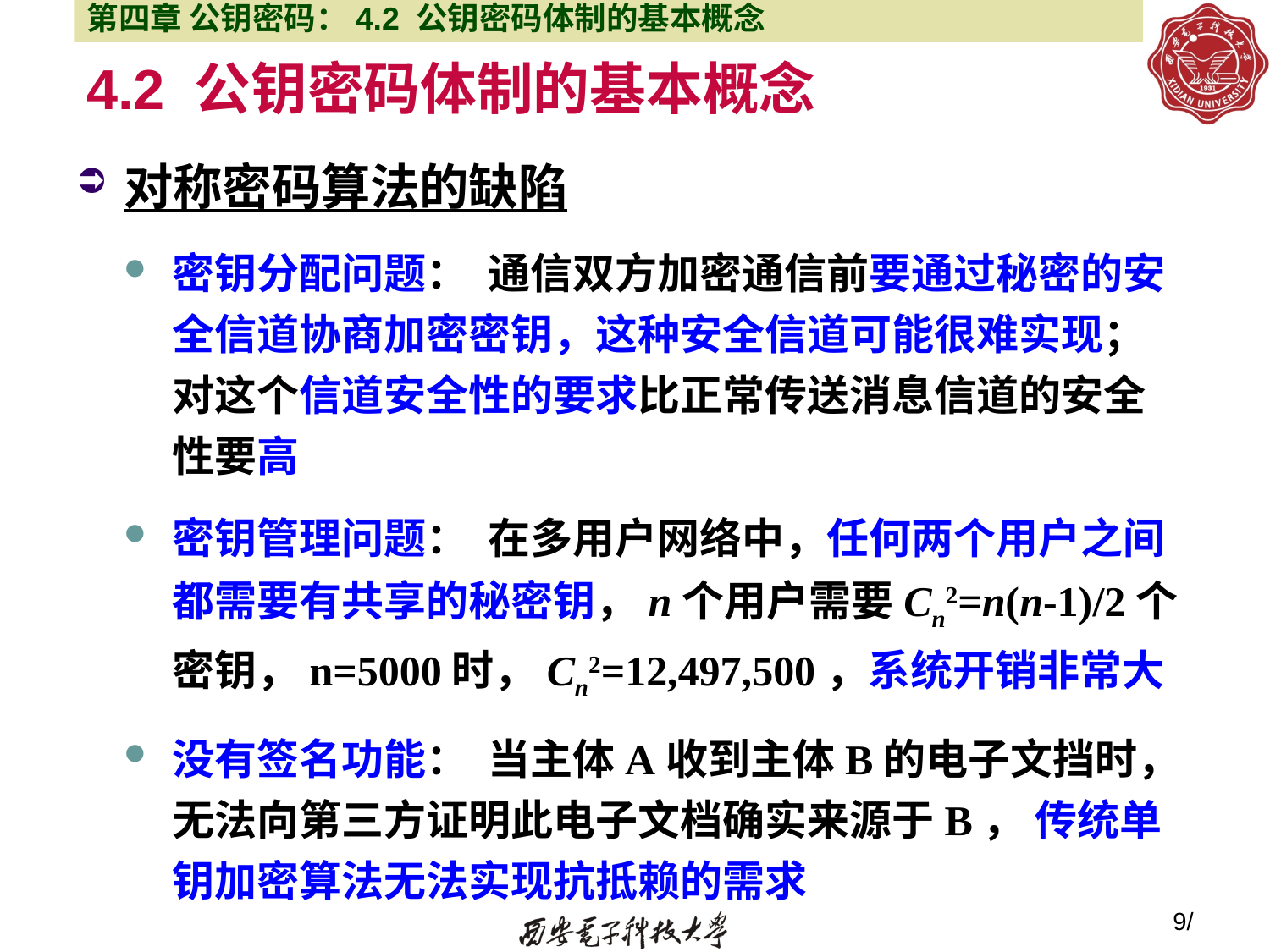

第四章 公钥密码：4.2 公钥密码体制的基本概念
# 4.2 公钥密码体制的基本概念
对称密码算法的缺陷
密钥分配问题：  通信双方加密通信前要通过秘密的安全信道协商加密密钥，这种安全信道可能很难实现；对这个信道安全性的要求比正常传送消息信道的安全性要高
密钥管理问题：  在多用户网络中，任何两个用户之间都需要有共享的秘密钥，n个用户需要Cn2=n(n-1)/2个密钥，n=5000时，Cn2=12,497,500，系统开销非常大
没有签名功能：  当主体A收到主体B的电子文挡时，无法向第三方证明此电子文档确实来源于B， 传统单钥加密算法无法实现抗抵赖的需求
9/